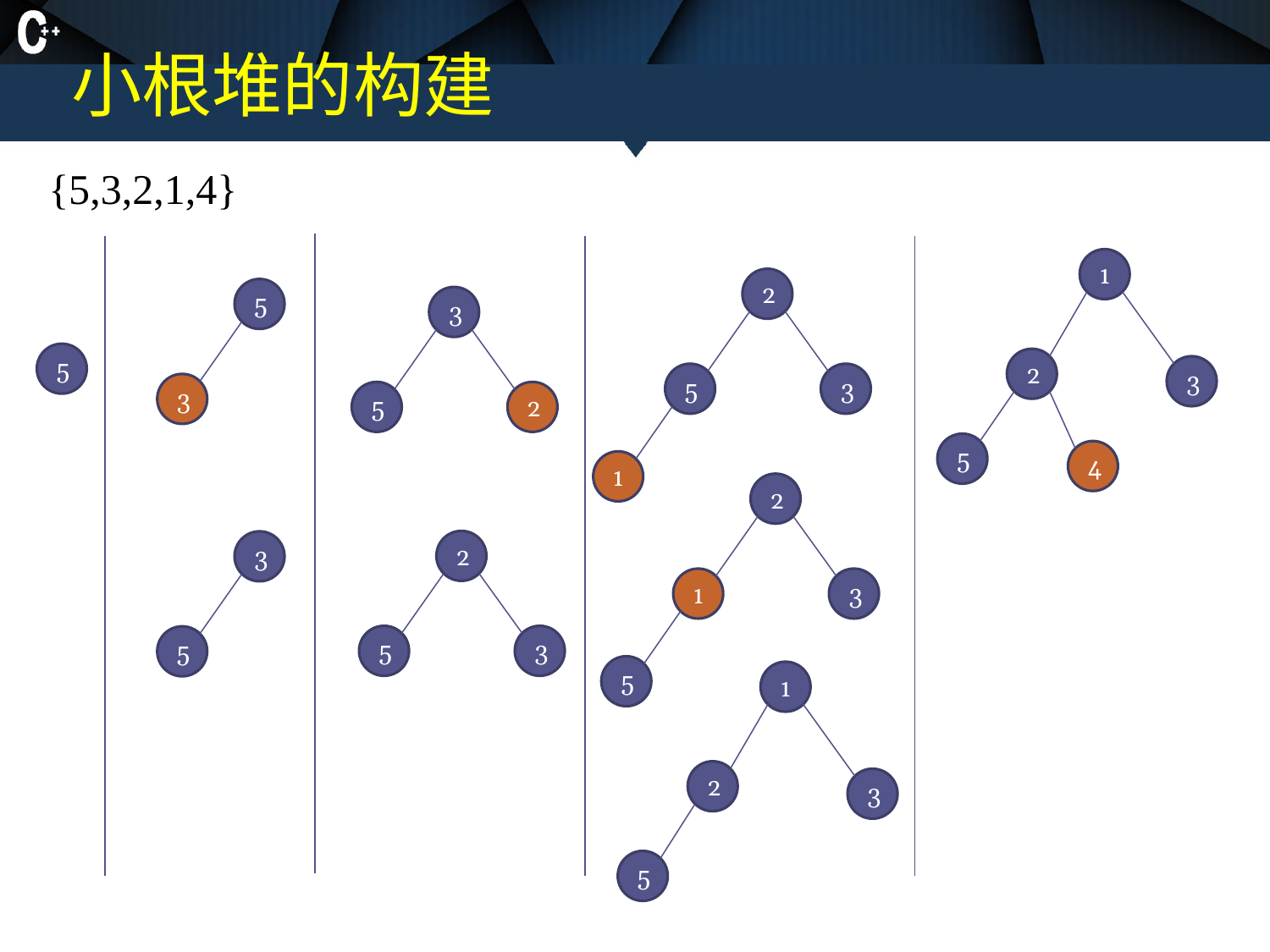

小根堆的构建
{5,3,2,1,4}
1
2
5
3
5
2
3
5
3
3
5
2
5
4
1
2
2
3
1
3
5
3
5
5
1
2
3
5